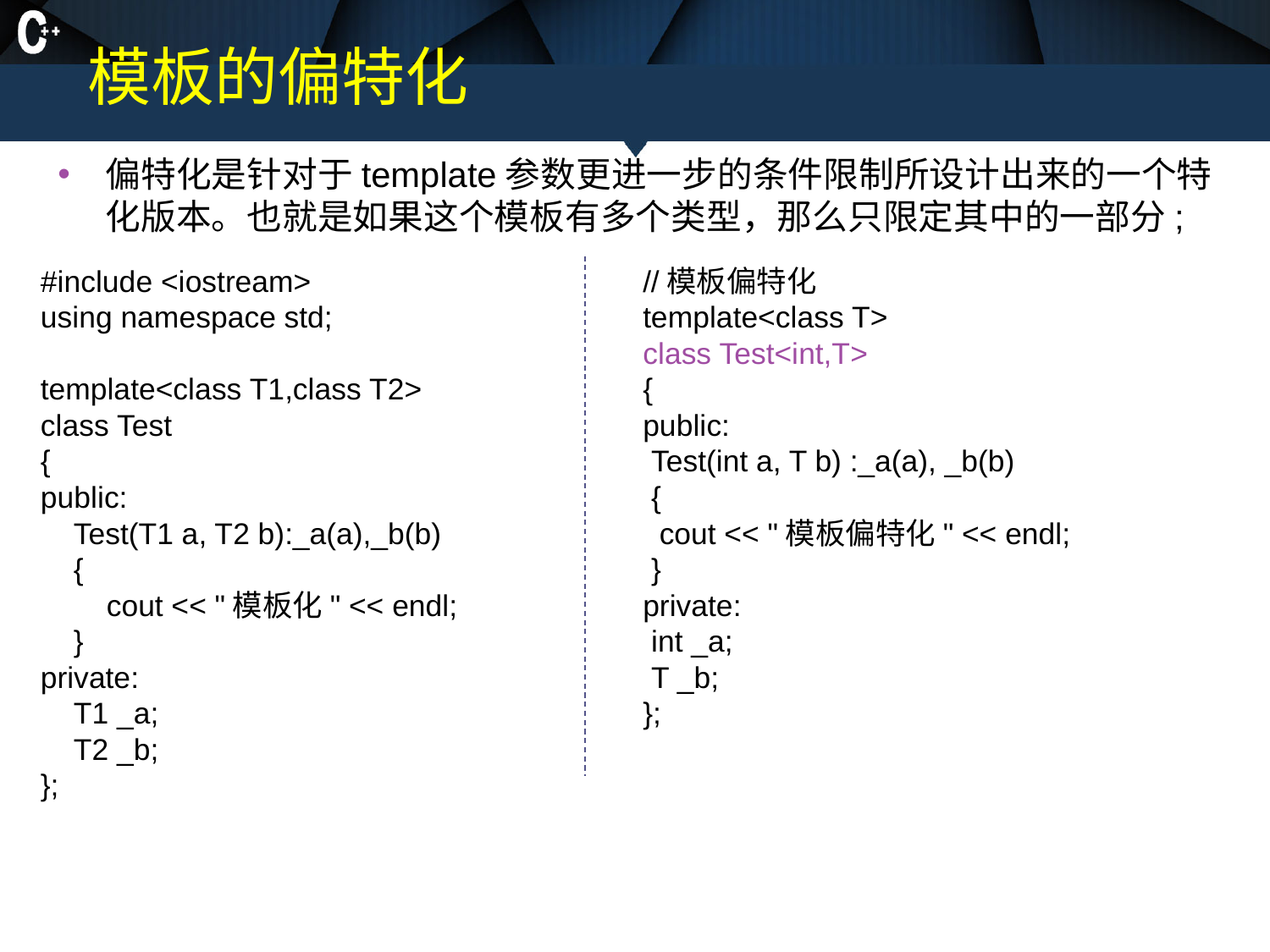

# 模板的偏特化
偏特化是针对于template参数更进一步的条件限制所设计出来的一个特化版本。也就是如果这个模板有多个类型，那么只限定其中的一部分;
#include <iostream>
using namespace std;

template<class T1,class T2>
class Test
{
public:
    Test(T1 a, T2 b):_a(a),_b(b)
    {
        cout << "模板化" << endl;
    }
private:
    T1 _a;
    T2 _b;
};
//模板偏特化
template<class T>
class Test<int,T>
{
public:
 Test(int a, T b) :_a(a), _b(b)
 {
  cout << "模板偏特化" << endl;
 }
private:
 int _a;
 T _b;
};